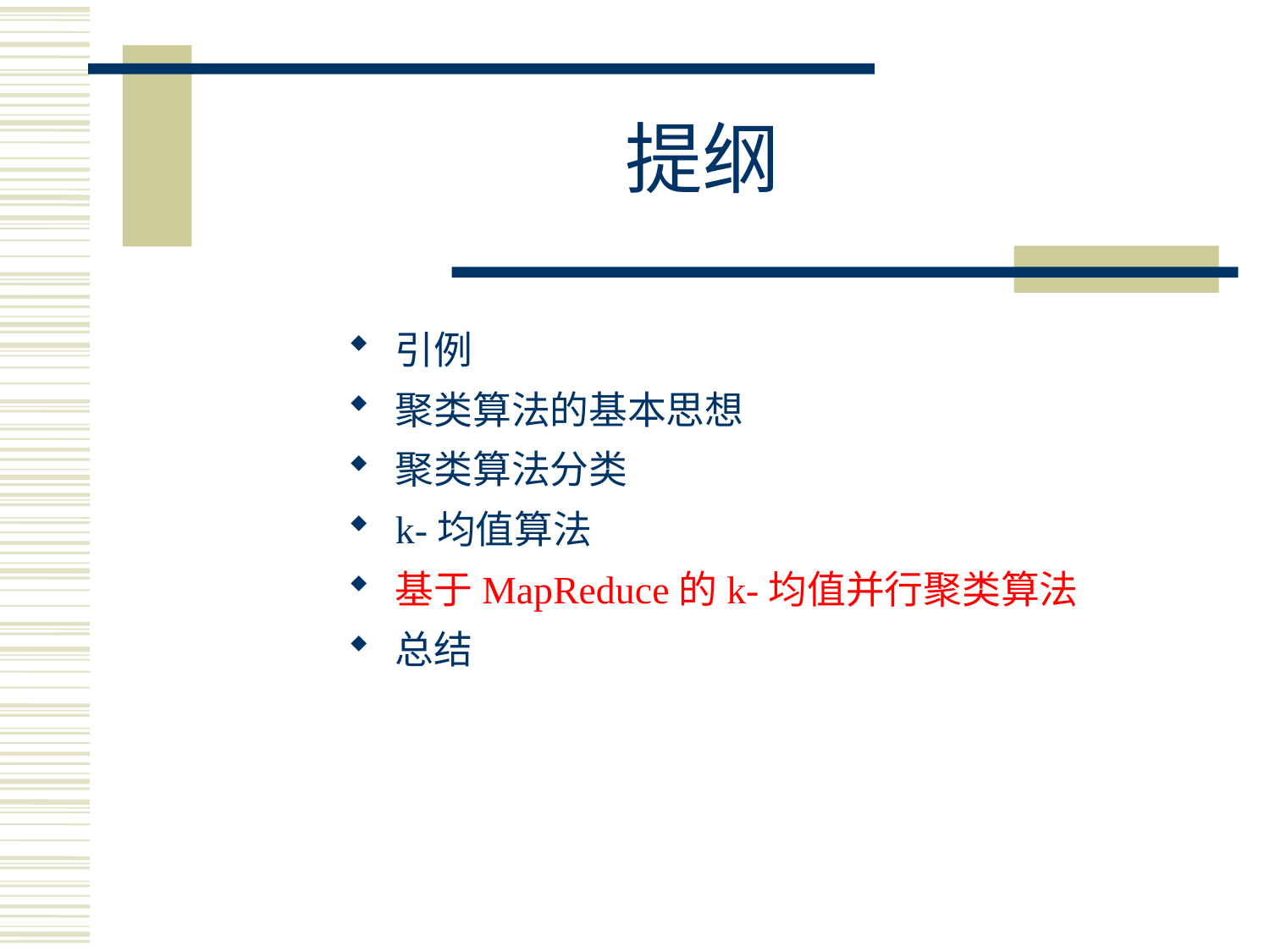

# 提纲
引例
聚类算法的基本思想
聚类算法分类
k-均值算法
基于MapReduce的k-均值并行聚类算法
总结